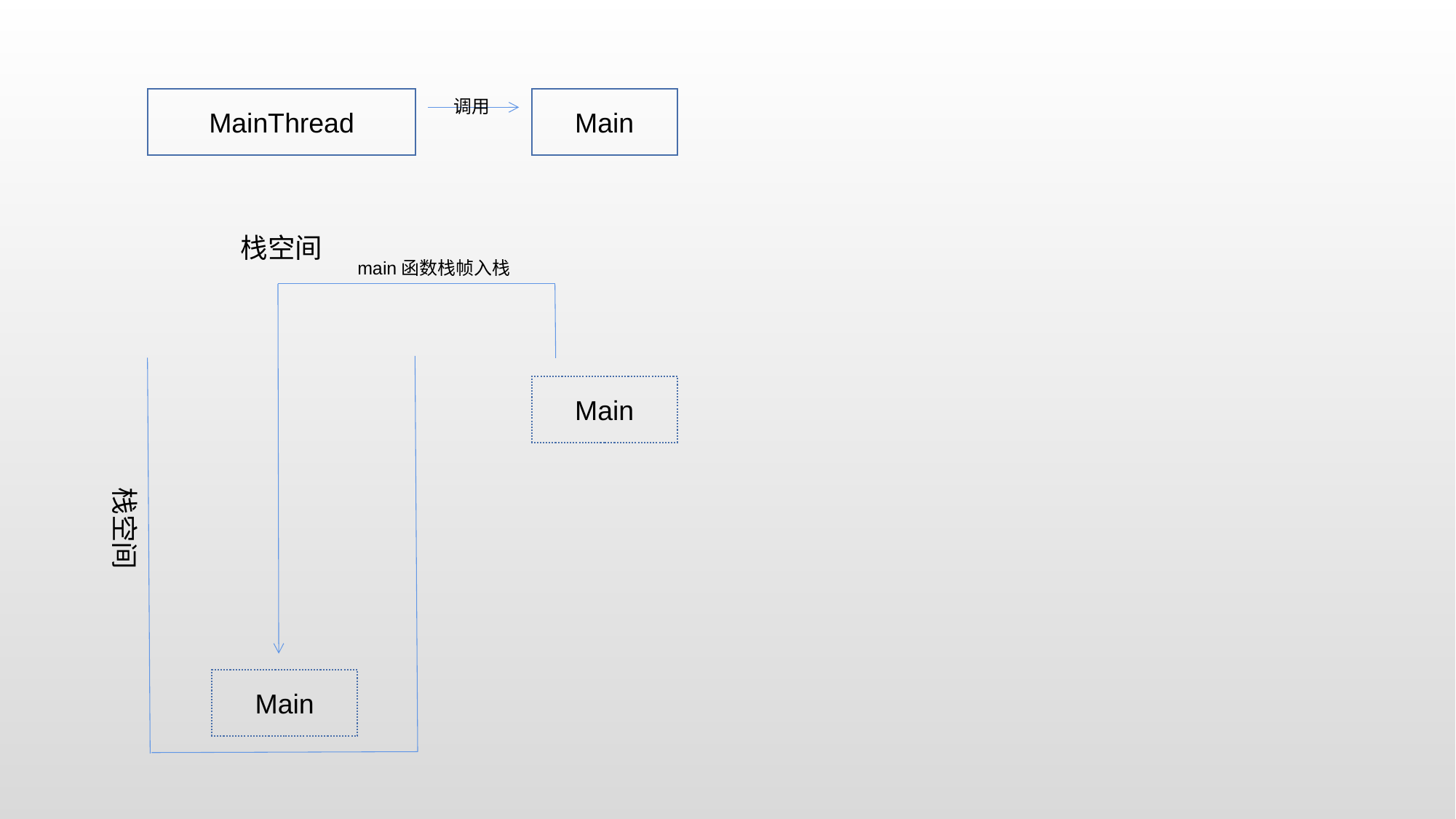

MainThread
Main
调用
栈空间
main函数栈帧入栈
Main
栈空间
Main